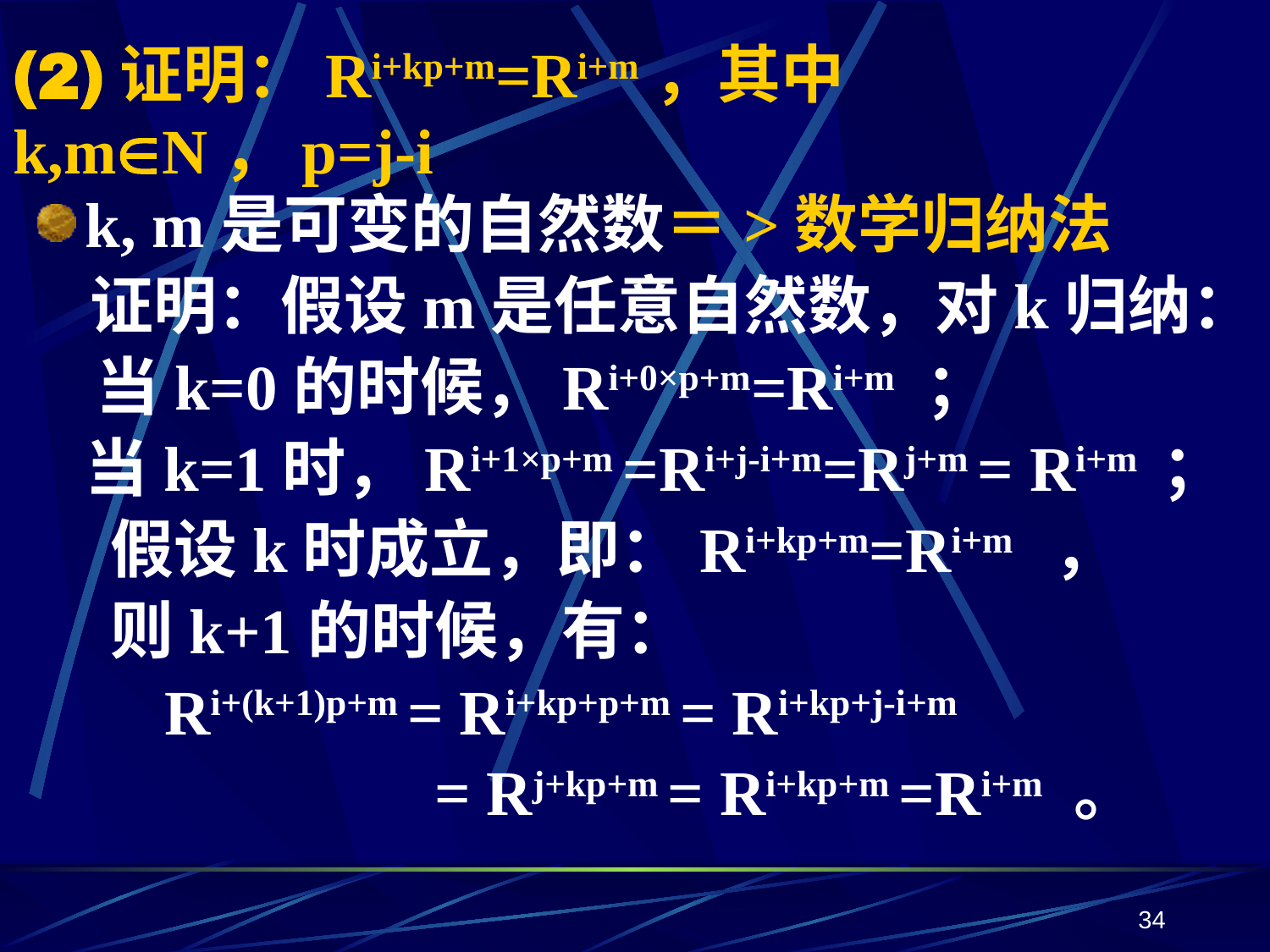

# (2)证明：Ri+kp+m=Ri+m，其中k,m∈N，p=j-i
k, m是可变的自然数＝>数学归纳法
   证明：假设m是任意自然数，对k归纳：
   当k=0的时候，Ri+0×p+m=Ri+m ；
	当k=1时，Ri+1×p+m =Ri+j-i+m=Rj+m = Ri+m ；
    假设k时成立，即：Ri+kp+m=Ri+m  ，
    则k+1的时候，有：
        Ri+(k+1)p+m = Ri+kp+p+m = Ri+kp+j-i+m
                         = Rj+kp+m = Ri+kp+m =Ri+m 。
34